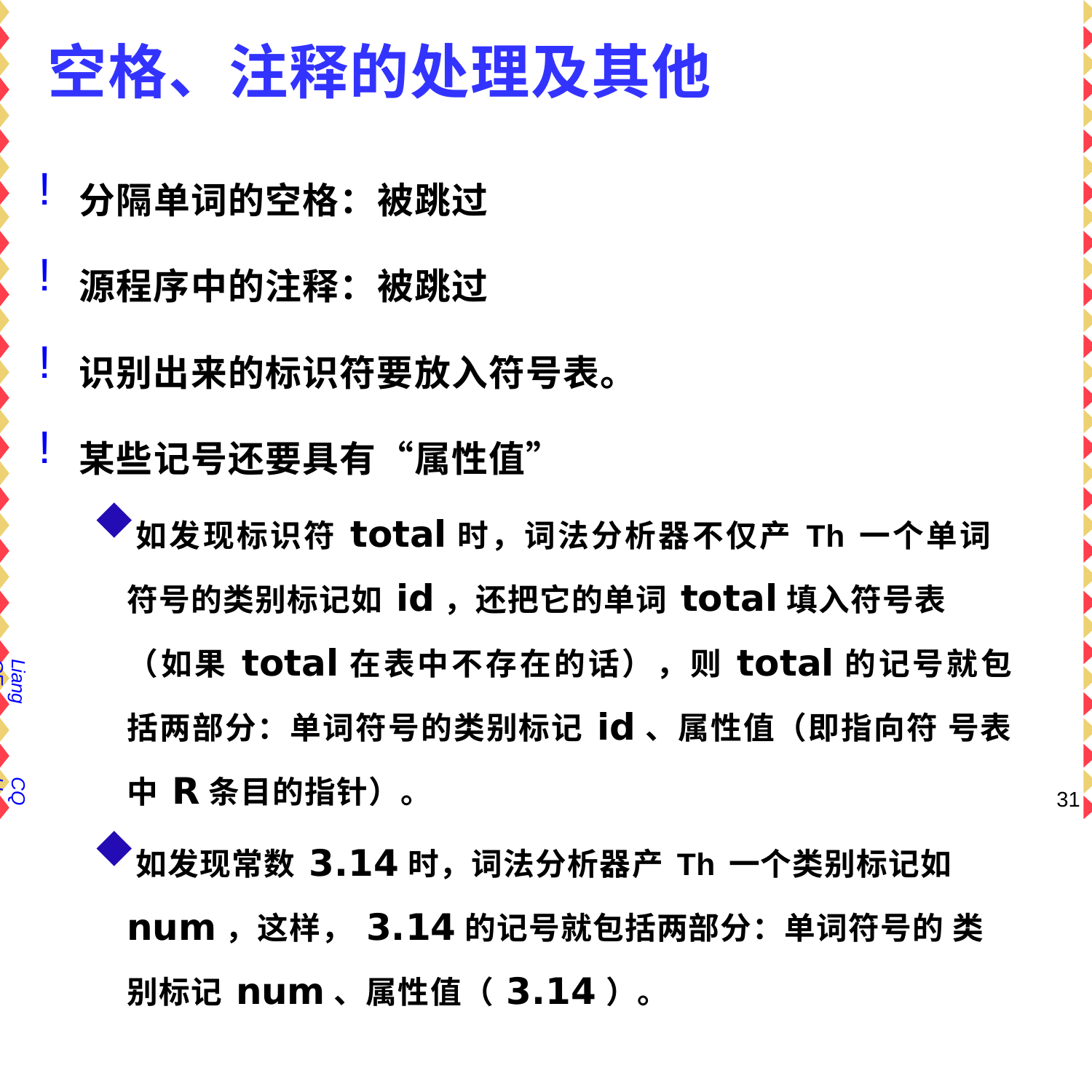

# 空格、注释的处理及其他
分隔单词的空格：被跳过
源程序中的注释：被跳过
识别出来的标识符要放入符号表。
某些记号还要具有“属性值”
如发现标识符total时，词法分析器不仅产Th一个单词 符号的类别标记如id，还把它的单词total填入符号表
（如果total在表中不存在的话），则total的记号就包 括两部分：单词符号的类别标记id、属性值（即指向符 号表中R条目的指针）。
如发现常数3.14时，词法分析器产Th一个类别标记如 num，这样，3.14的记号就包括两部分：单词符号的 类别标记num、属性值（3.14）。
Liang GE
CQU
31